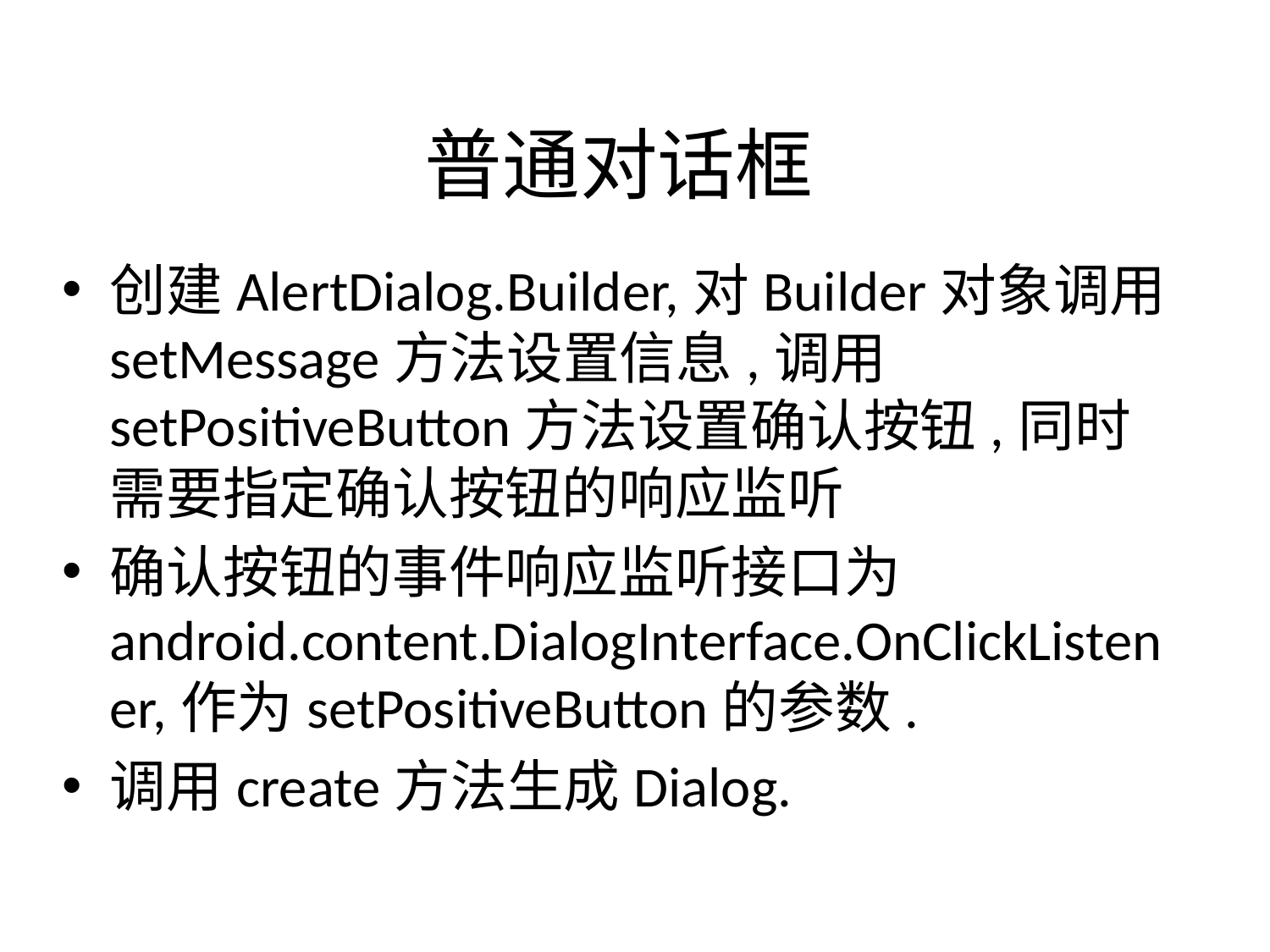

# 普通对话框
创建AlertDialog.Builder,对Builder对象调用setMessage方法设置信息,调用setPositiveButton方法设置确认按钮,同时需要指定确认按钮的响应监听
确认按钮的事件响应监听接口为android.content.DialogInterface.OnClickListener,作为setPositiveButton的参数.
调用create方法生成Dialog.